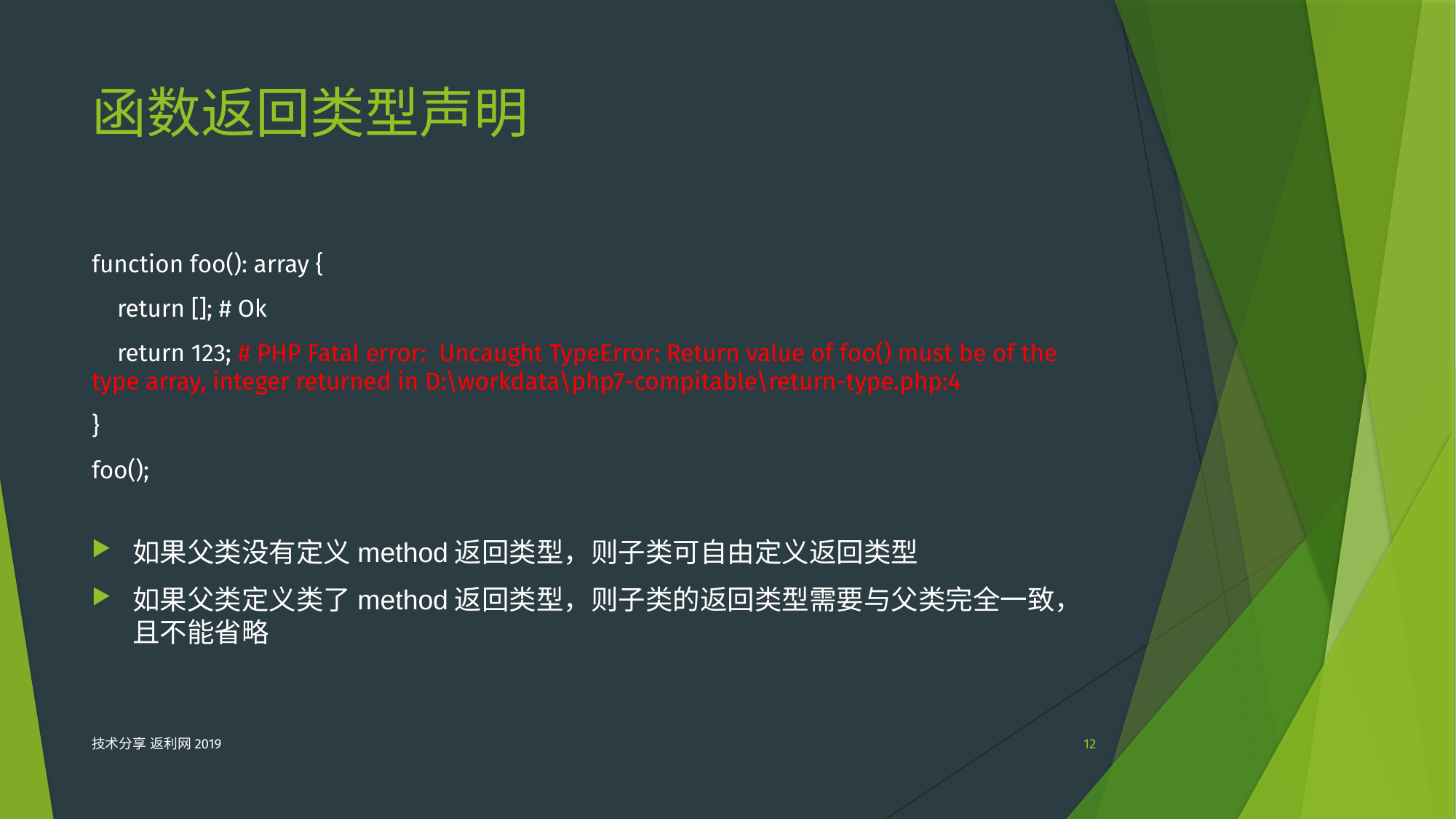

# 函数返回类型声明
function foo(): array {
    return []; # Ok
    return 123; # PHP Fatal error:  Uncaught TypeError: Return value of foo() must be of the type array, integer returned in D:\workdata\php7-compitable\return-type.php:4
}
foo();
如果父类没有定义method返回类型，则子类可自由定义返回类型
如果父类定义类了method返回类型，则子类的返回类型需要与父类完全一致，且不能省略
技术分享 返利网2019
12